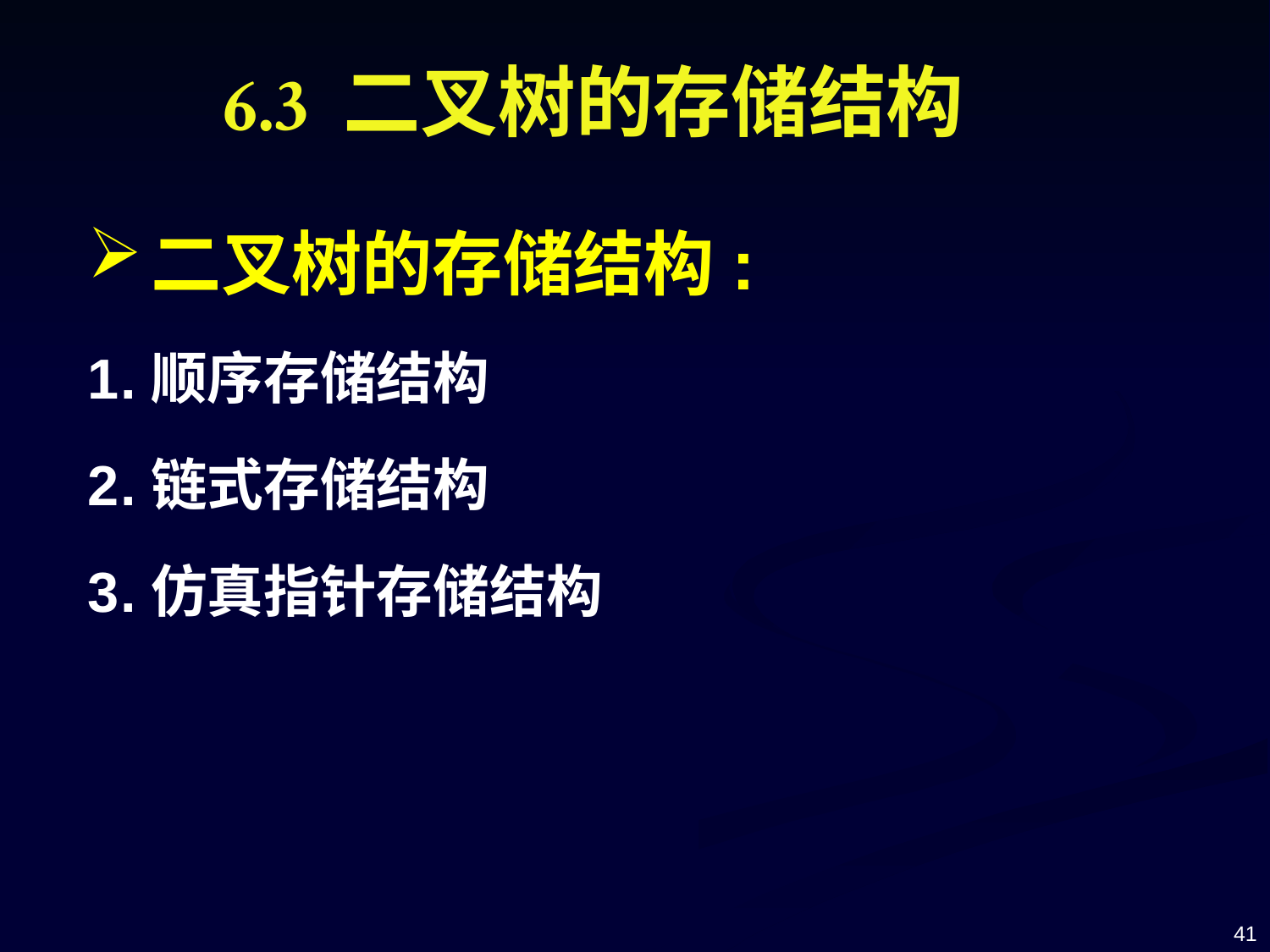

# 6.3 二叉树的存储结构
二叉树的存储结构:
顺序存储结构
链式存储结构
仿真指针存储结构
41